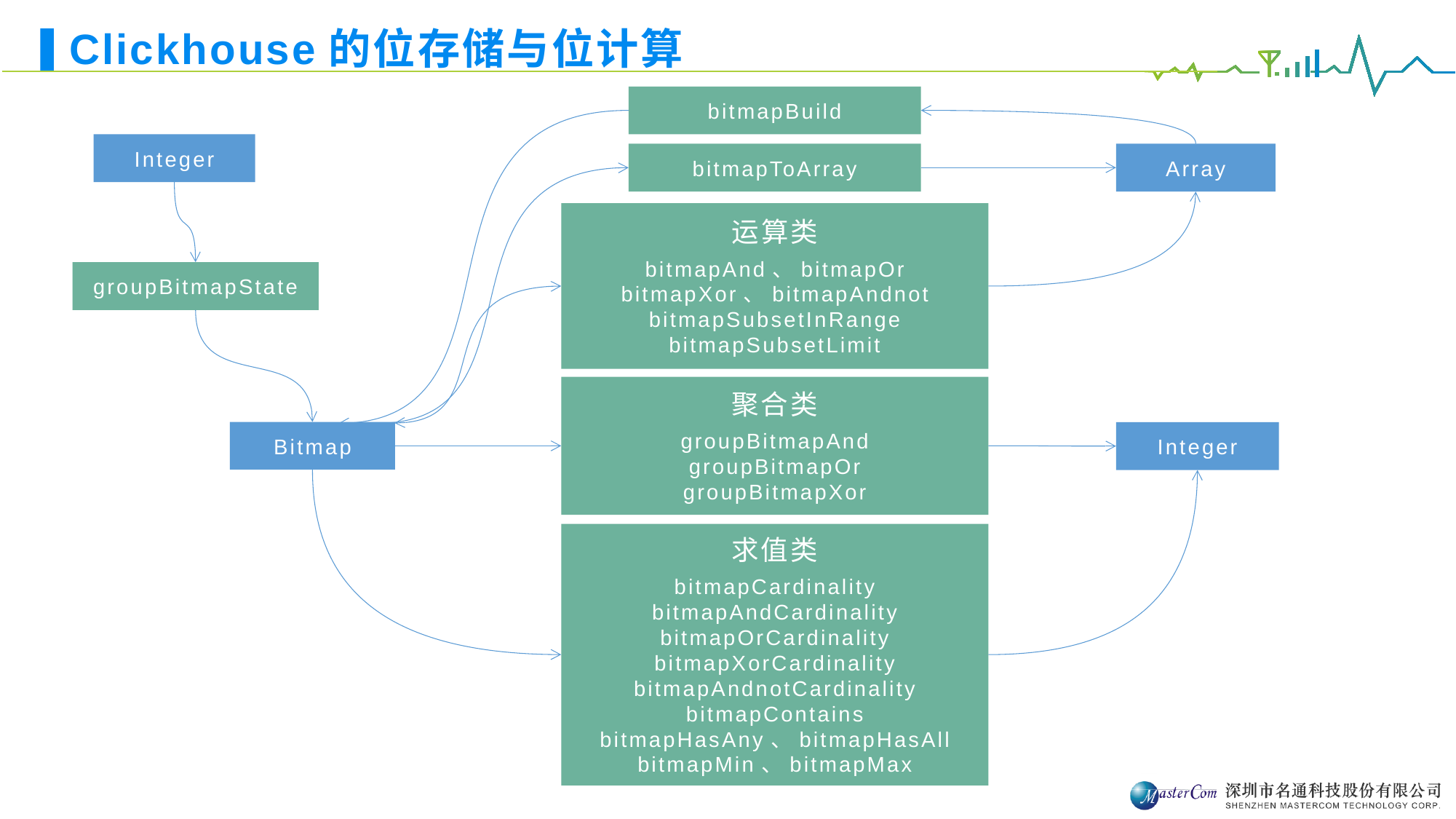

# Clickhouse的位存储与位计算
bitmapBuild
Integer
bitmapToArray
Array
运算类
bitmapAnd、bitmapOr
bitmapXor、bitmapAndnot
bitmapSubsetInRange
bitmapSubsetLimit
groupBitmapState
聚合类
groupBitmapAnd
groupBitmapOr
groupBitmapXor
Bitmap
Integer
求值类
bitmapCardinality
bitmapAndCardinality
bitmapOrCardinality
bitmapXorCardinality
bitmapAndnotCardinality
bitmapContains
bitmapHasAny、bitmapHasAll
bitmapMin、bitmapMax